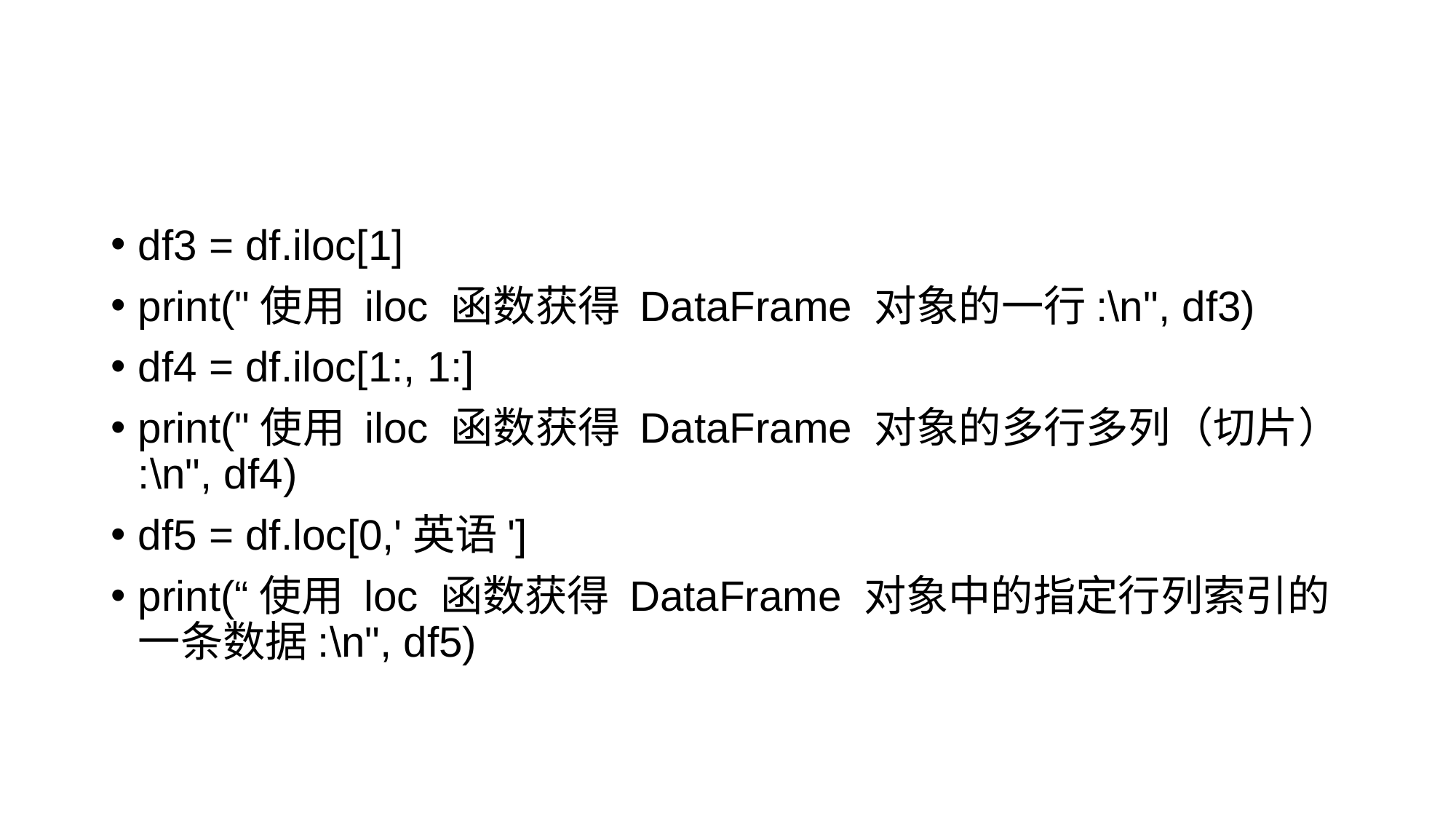

#
df3 = df.iloc[1]
print("使用 iloc 函数获得 DataFrame 对象的一行:\n", df3)
df4 = df.iloc[1:, 1:]
print("使用 iloc 函数获得 DataFrame 对象的多行多列（切片） :\n", df4)
df5 = df.loc[0,'英语']
print(“使用 loc 函数获得 DataFrame 对象中的指定行列索引的一条数据:\n", df5)